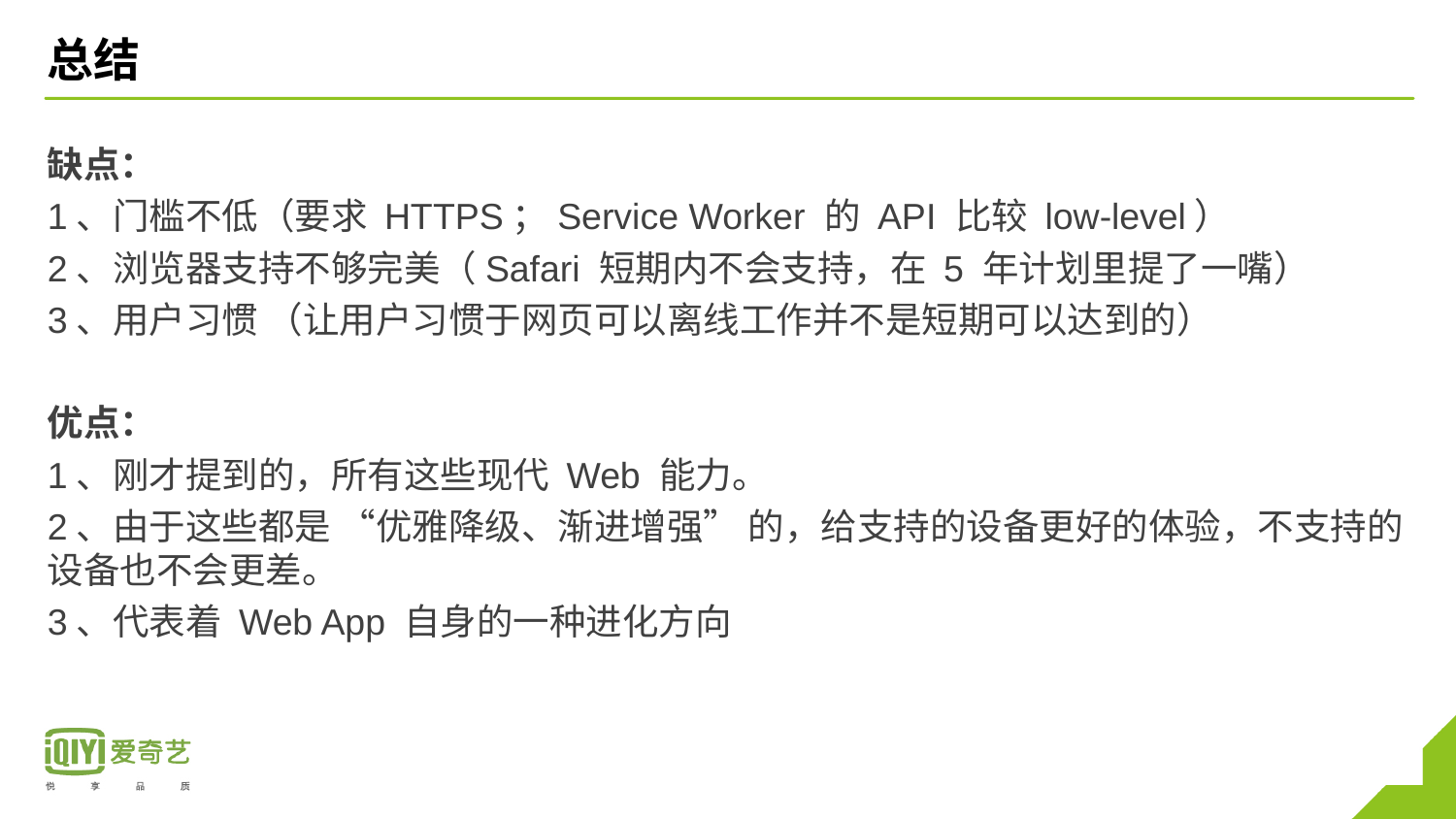

# 总结
缺点：
1、门槛不低（要求 HTTPS；Service Worker 的 API 比较 low-level）
2、浏览器支持不够完美（Safari 短期内不会支持，在 5 年计划里提了一嘴）
3、用户习惯 （让用户习惯于网页可以离线工作并不是短期可以达到的）

优点：
1、刚才提到的，所有这些现代 Web 能力。
2、由于这些都是 “优雅降级、渐进增强” 的，给支持的设备更好的体验，不支持的设备也不会更差。
3、代表着 Web App 自身的一种进化方向